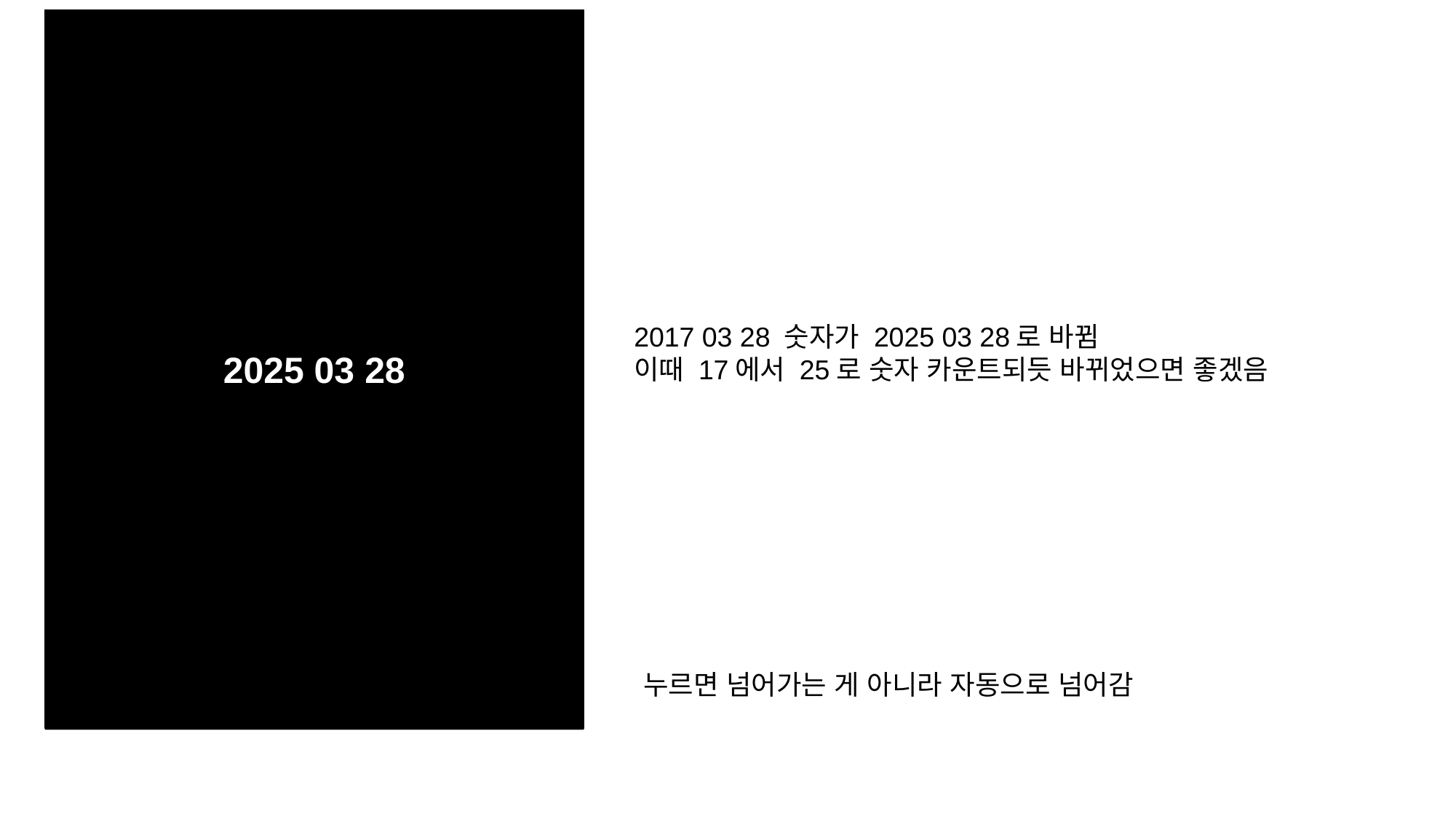

2017 03 28 숫자가 2025 03 28로 바뀜
이때 17에서 25로 숫자 카운트되듯 바뀌었으면 좋겠음
2025 03 28
누르면 넘어가는 게 아니라 자동으로 넘어감